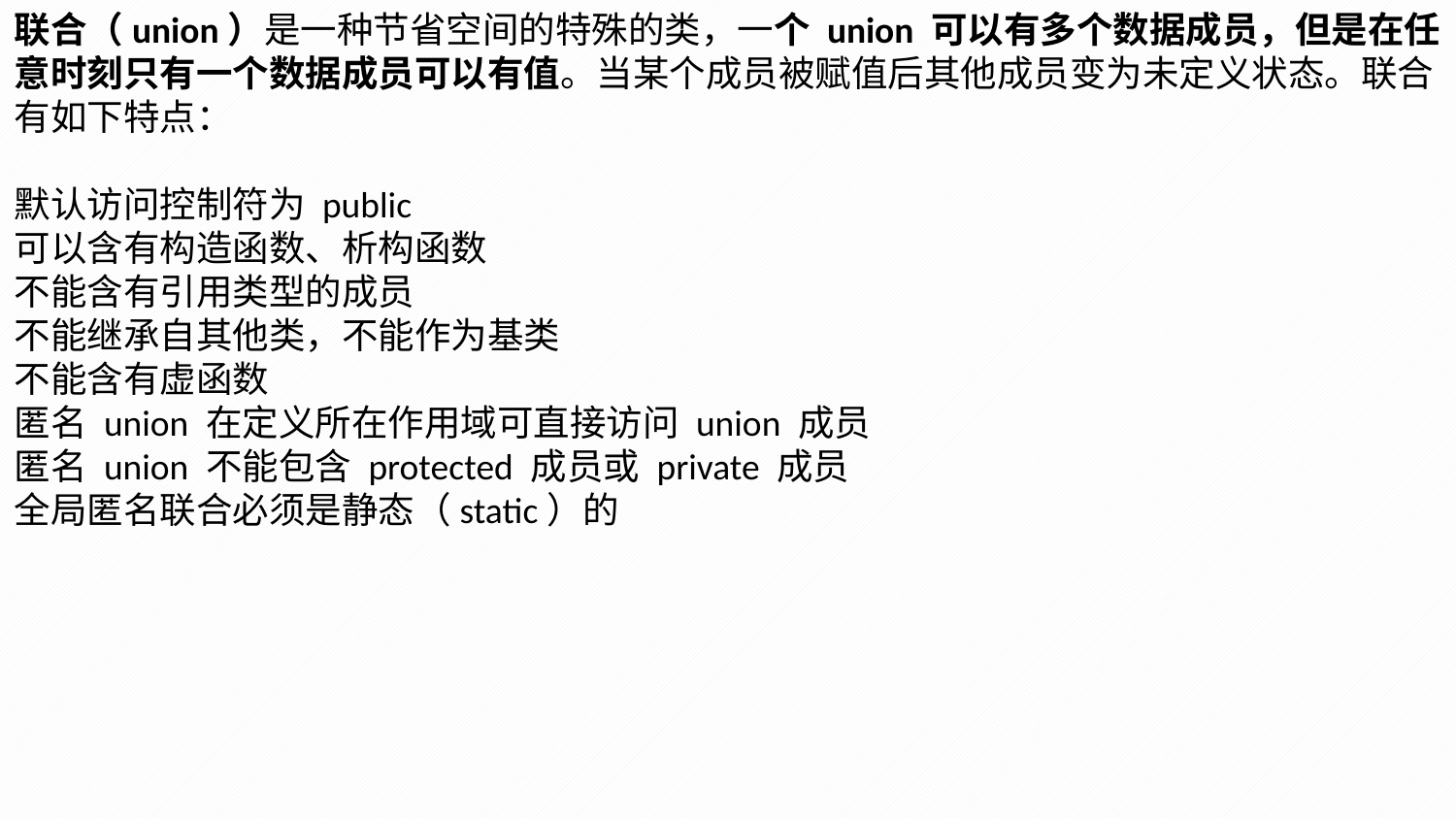

联合（union）是一种节省空间的特殊的类，一个 union 可以有多个数据成员，但是在任意时刻只有一个数据成员可以有值。当某个成员被赋值后其他成员变为未定义状态。联合有如下特点：

默认访问控制符为 public
可以含有构造函数、析构函数
不能含有引用类型的成员
不能继承自其他类，不能作为基类
不能含有虚函数
匿名 union 在定义所在作用域可直接访问 union 成员
匿名 union 不能包含 protected 成员或 private 成员
全局匿名联合必须是静态（static）的